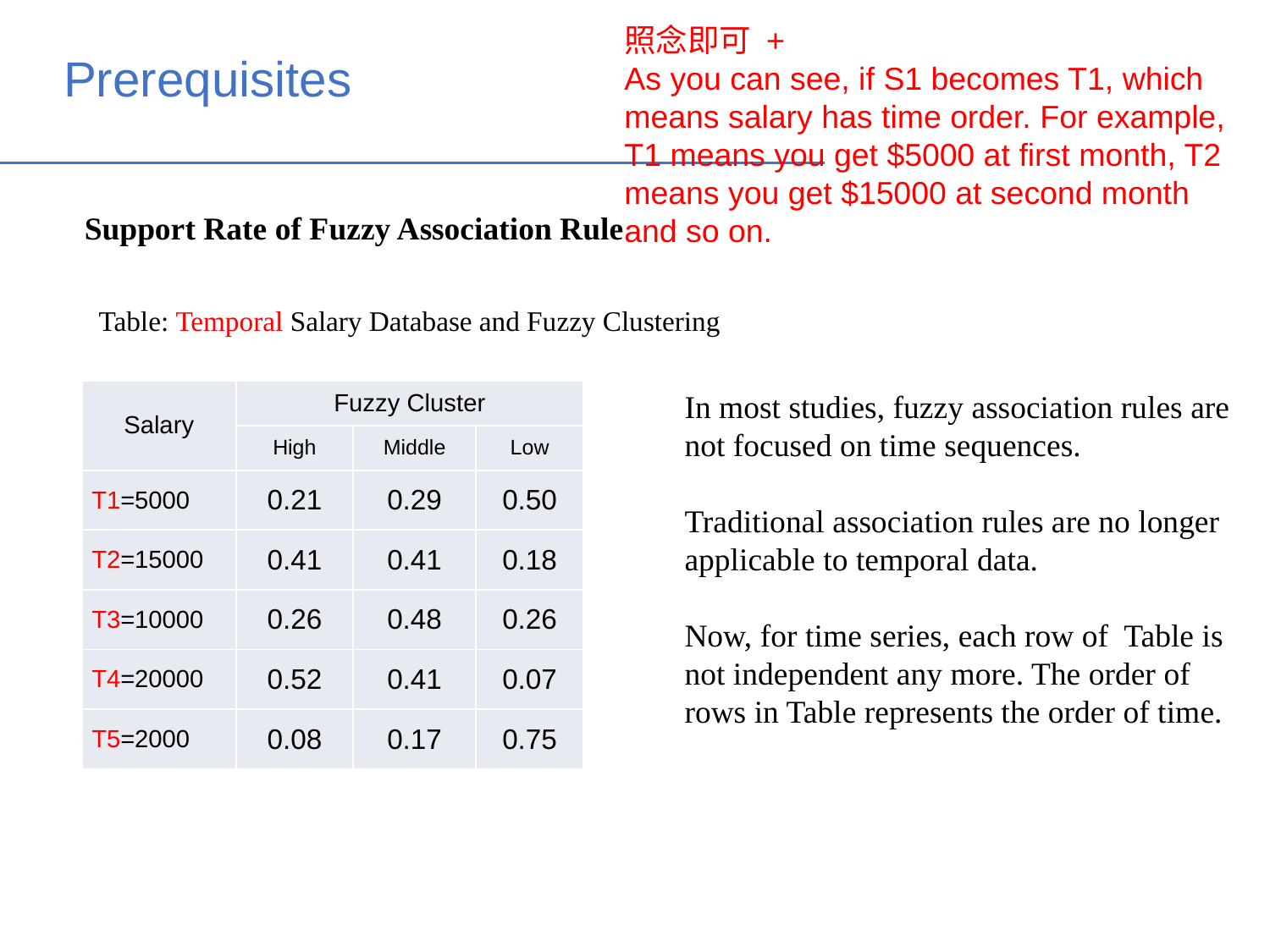

照念即可 +
As you can see, if S1 becomes T1, which means salary has time order. For example, T1 means you get $5000 at first month, T2 means you get $15000 at second month and so on.
Prerequisites
Support Rate of Fuzzy Association Rule

Table: Temporal Salary Database and Fuzzy Clustering

| Salary | Fuzzy Cluster |  |  |
| --- | --- | --- | --- |
|  | High | Middle | Low |
| T1=5000 | 0.21 | 0.29 | 0.50 |
| T2=15000 | 0.41 | 0.41 | 0.18 |
| T3=10000 | 0.26 | 0.48 | 0.26 |
| T4=20000 | 0.52 | 0.41 | 0.07 |
| T5=2000 | 0.08 | 0.17 | 0.75 |
In most studies, fuzzy association rules are not focused on time sequences.

Traditional association rules are no longer applicable to temporal data.

Now, for time series, each row of  Table is not independent any more. The order of rows in Table represents the order of time.